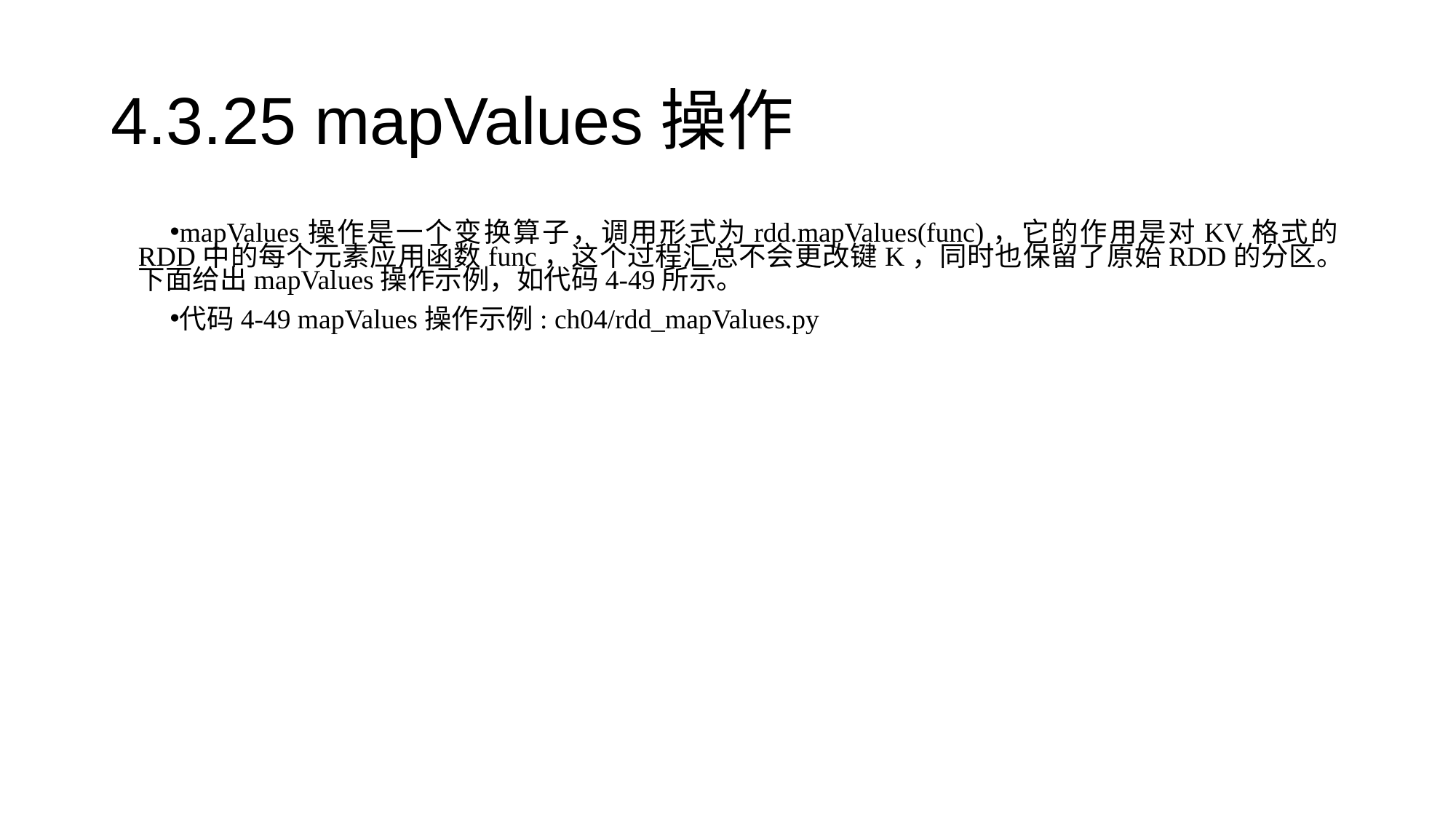

# 4.3.25 mapValues操作
mapValues操作是一个变换算子，调用形式为rdd.mapValues(func)，它的作用是对KV格式的RDD中的每个元素应用函数func，这个过程汇总不会更改键K，同时也保留了原始RDD的分区。下面给出mapValues操作示例，如代码4-49所示。
代码4-49 mapValues操作示例: ch04/rdd_mapValues.py